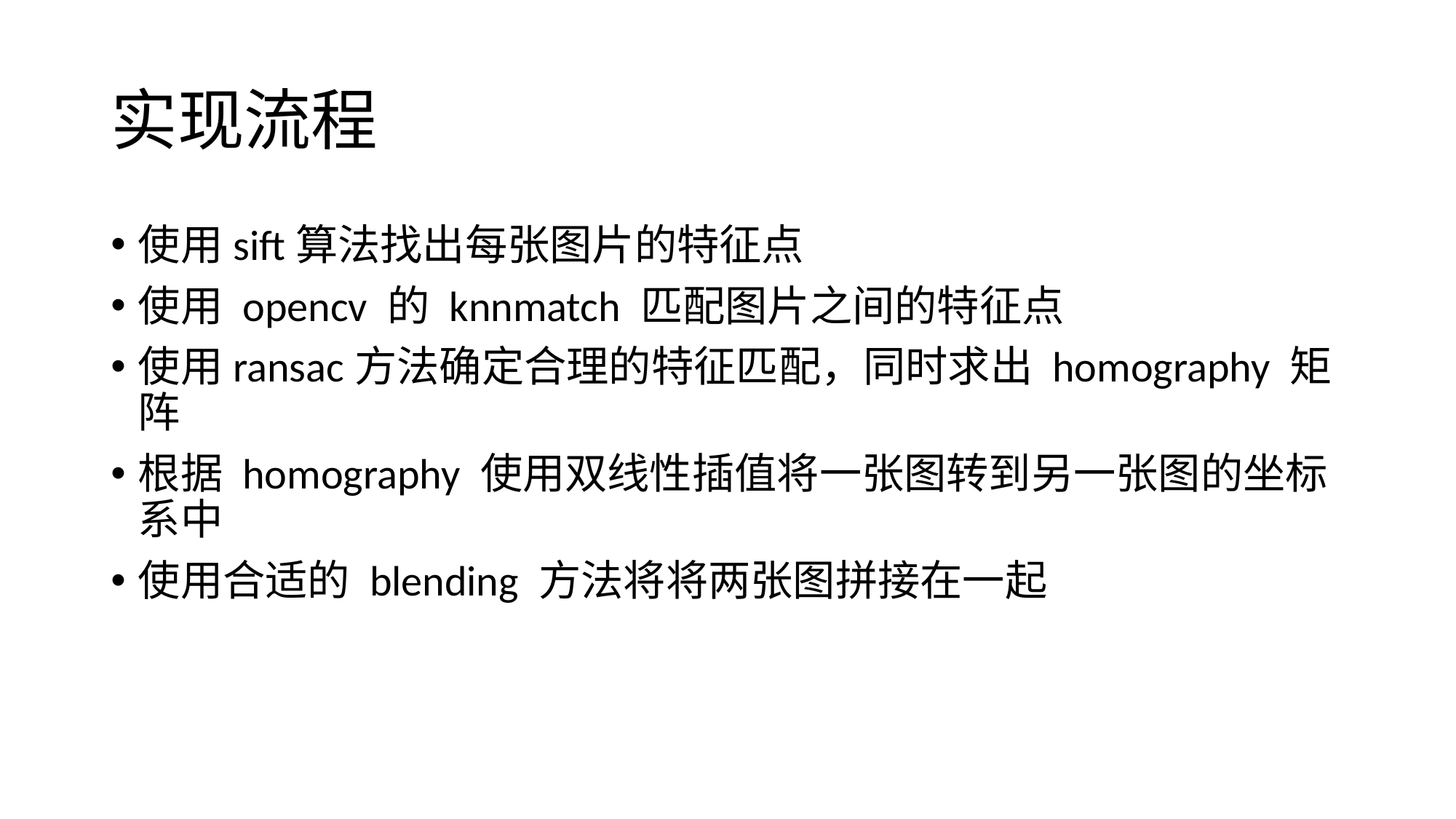

# 实现流程
使⽤sift算法找出每张图片的特征点
使⽤ opencv 的 knnmatch 匹配图片之间的特征点
使⽤ransac⽅法确定合理的特征匹配，同时求出 homography 矩阵
根据 homography 使⽤双线性插值将⼀张图转到另⼀张图的坐标系中
使⽤合适的 blending ⽅法将将两张图拼接在⼀起